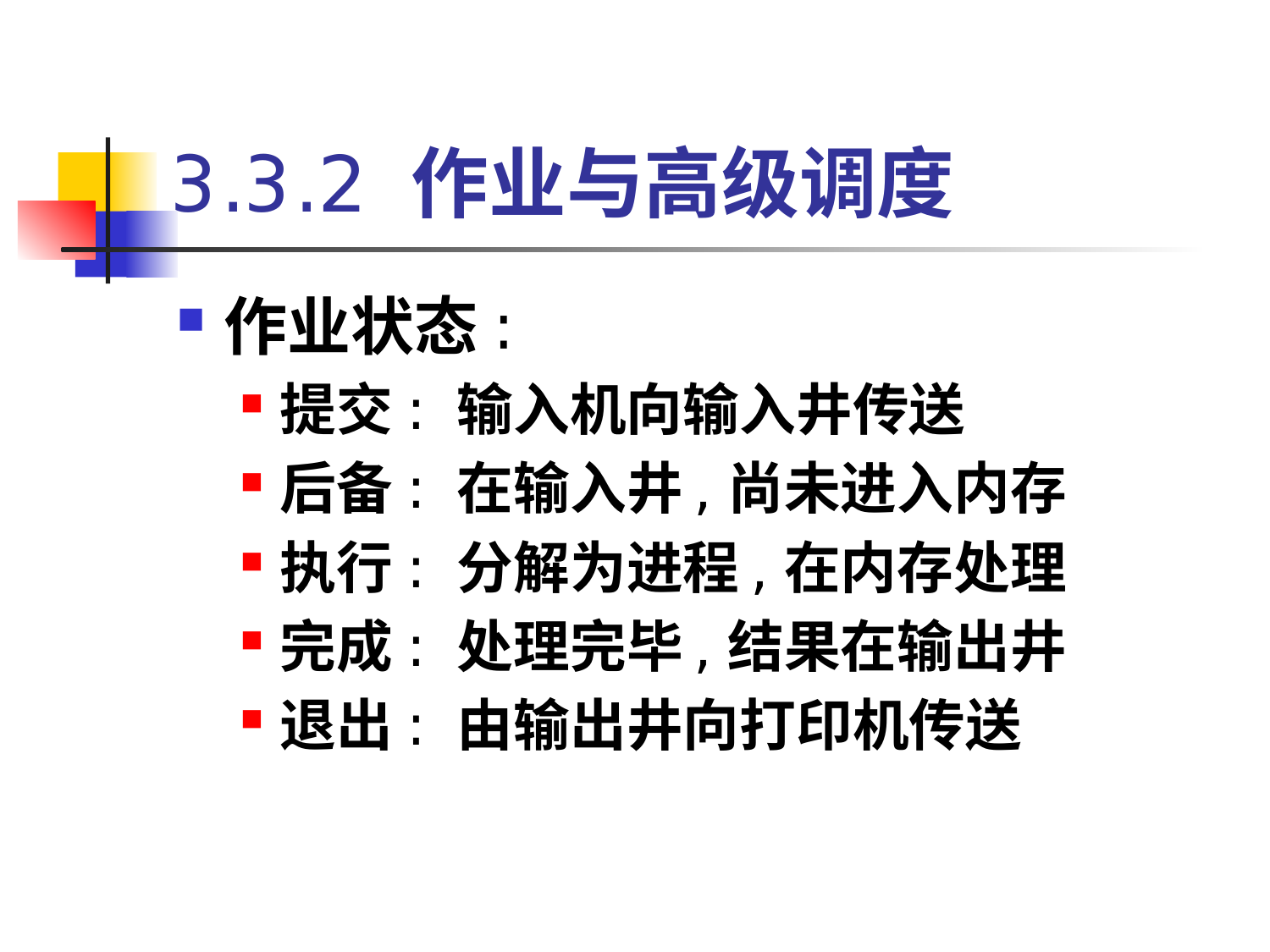

# 3.3.2 作业与高级调度
作业状态:
提交: 输入机向输入井传送
后备: 在输入井,尚未进入内存
执行: 分解为进程,在内存处理
完成: 处理完毕,结果在输出井
退出: 由输出井向打印机传送